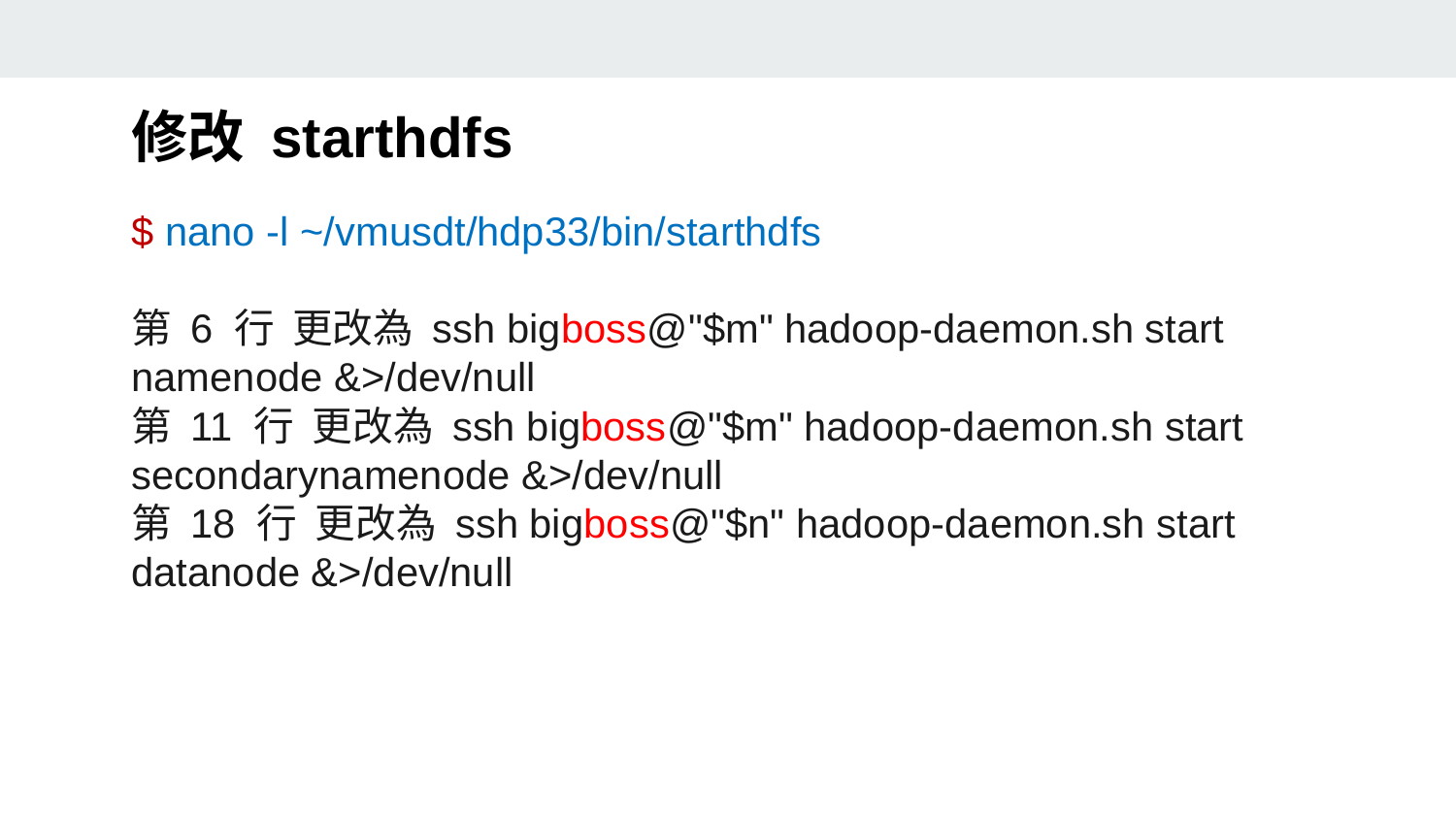

修改 starthdfs
$ nano -l ~/vmusdt/hdp33/bin/starthdfs

第 6 行  更改為 ssh bigboss@"$m" hadoop-daemon.sh start namenode &>/dev/null
第 11 行  更改為 ssh bigboss@"$m" hadoop-daemon.sh start secondarynamenode &>/dev/null
第 18 行  更改為 ssh bigboss@"$n" hadoop-daemon.sh start datanode &>/dev/null